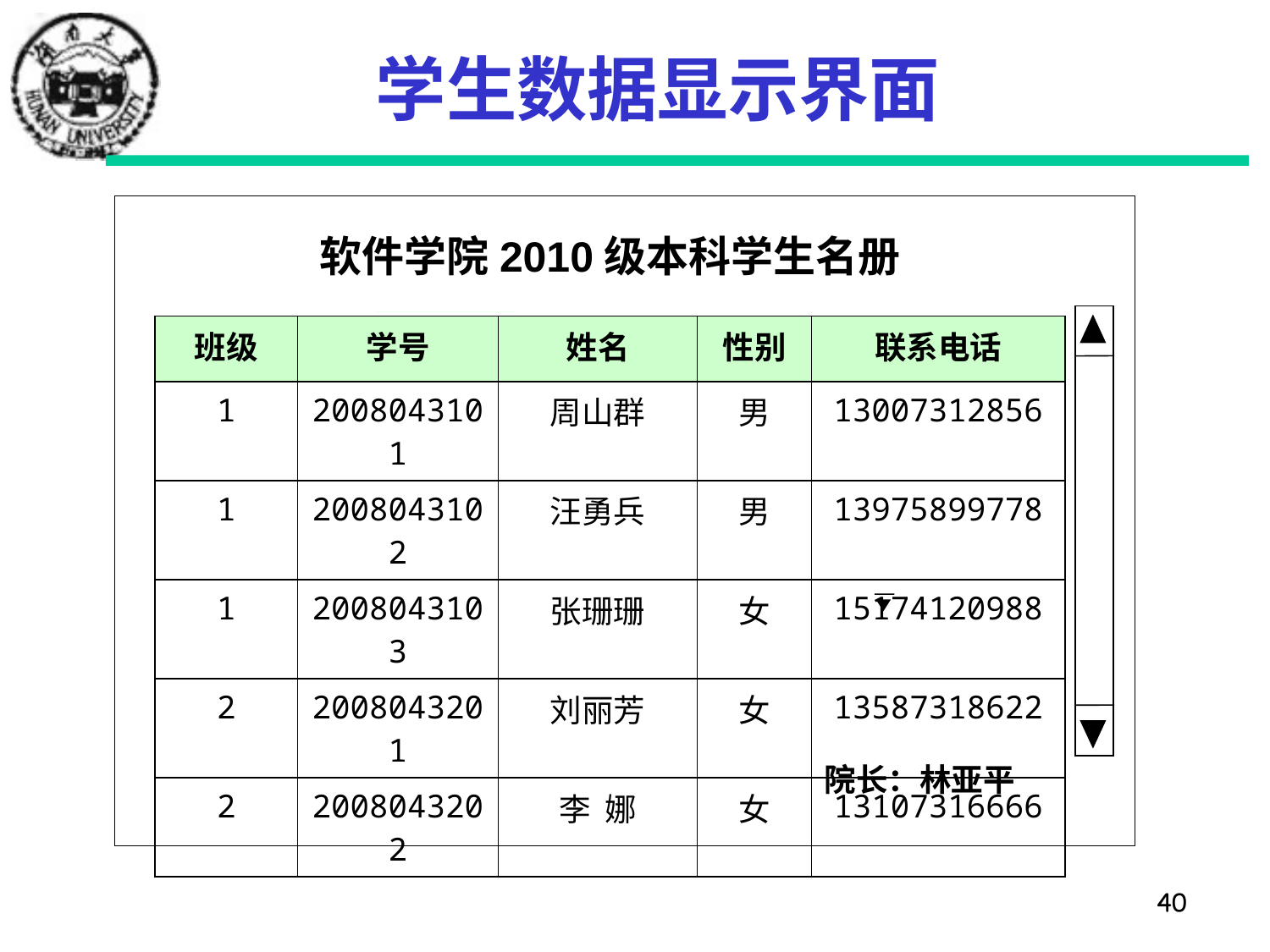

# 学生数据显示界面

软件学院2010级本科学生名册

| 班级 | 学号 | 姓名 | 性别 | 联系电话 |
| --- | --- | --- | --- | --- |
| 1 | 2008043101 | 周山群 | 男 | 13007312856 |
| 1 | 2008043102 | 汪勇兵 | 男 | 13975899778 |
| 1 | 2008043103 | 张珊珊 | 女 | 15174120988 |
| 2 | 2008043201 | 刘丽芳 | 女 | 13587318622 |
| 2 | 2008043202 | 李 娜 | 女 | 13107316666 |

院长：林亚平
40